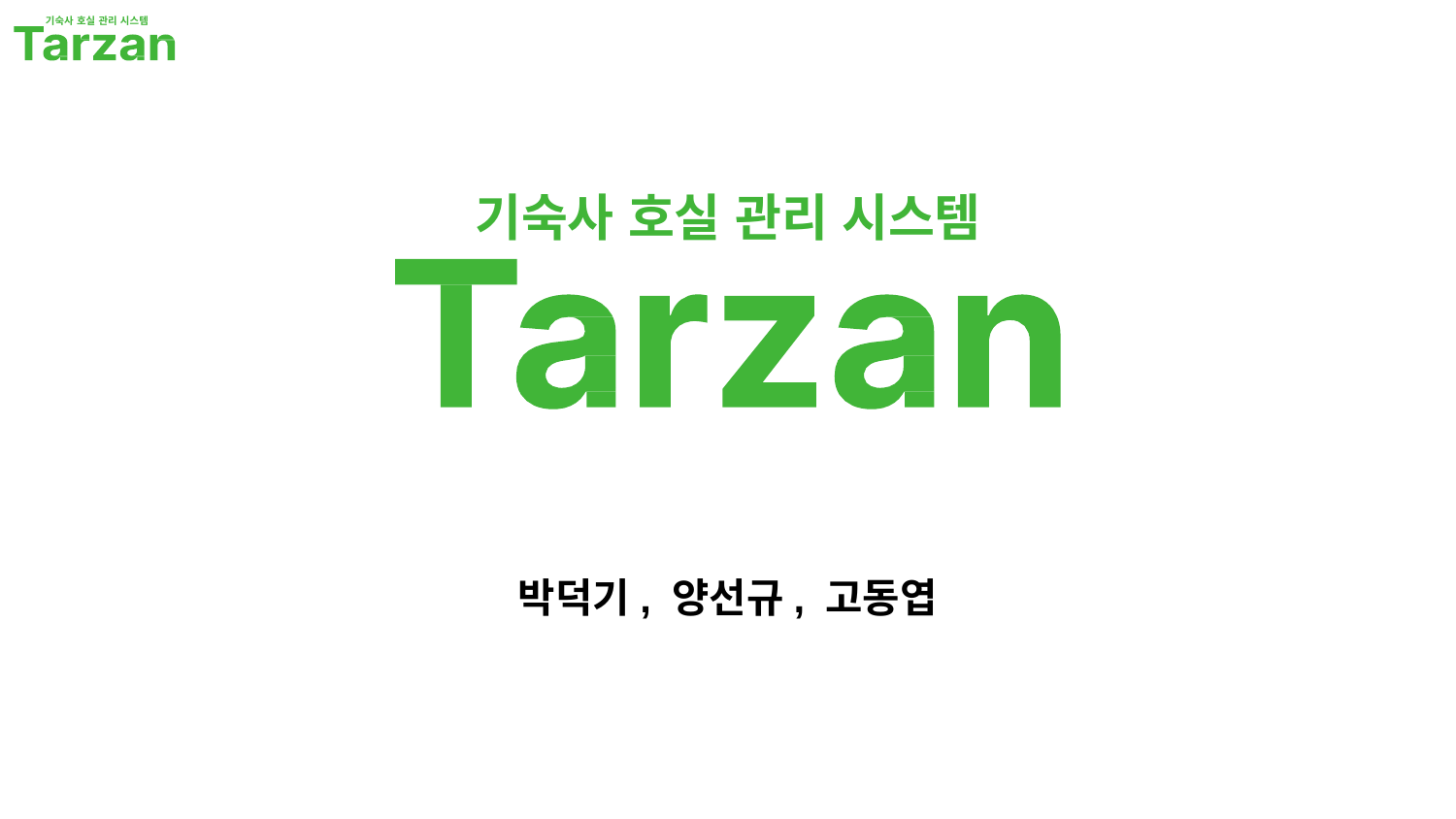

기숙사 호실 관리 시스템

박덕기, 양선규, 고동엽